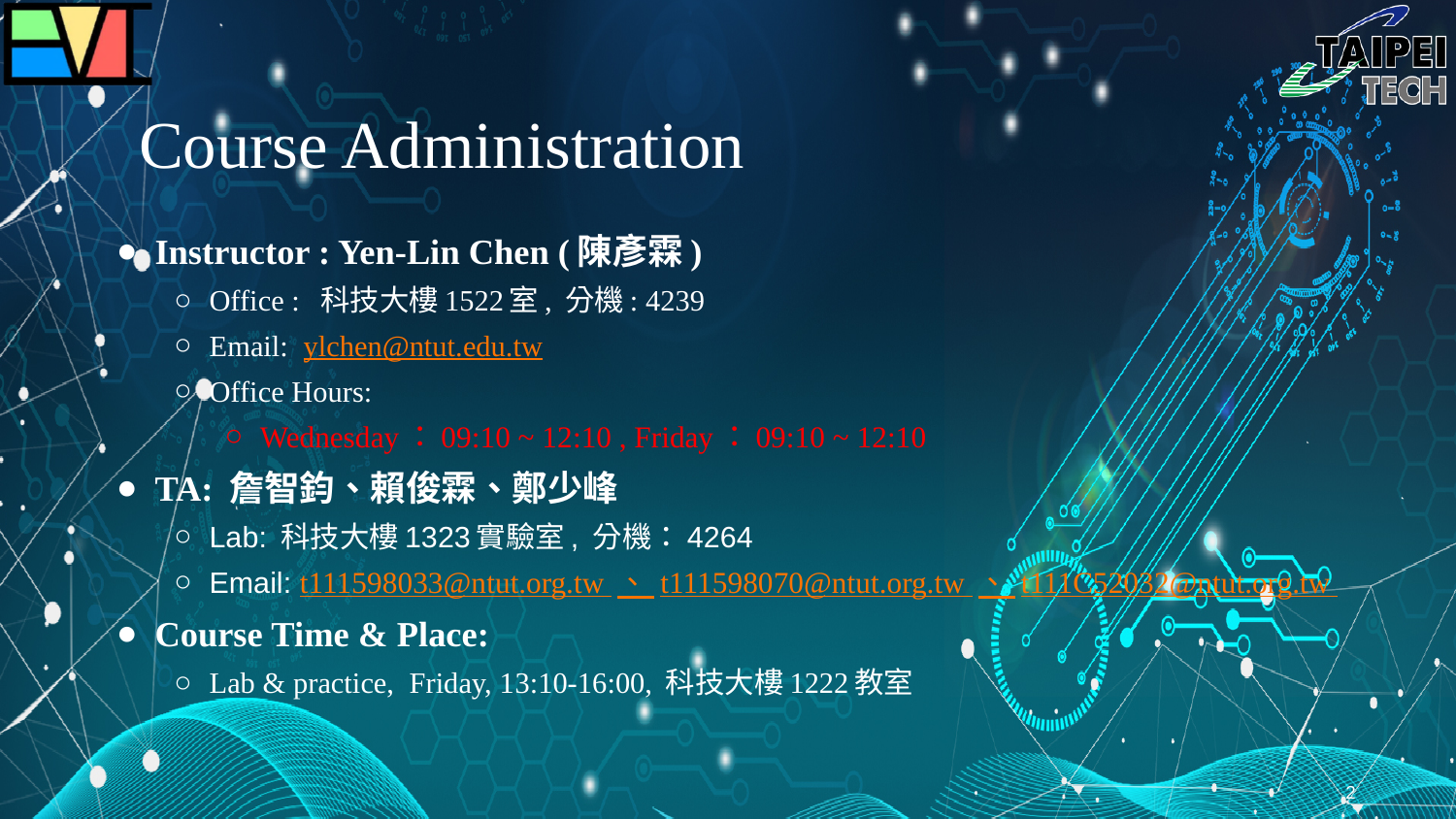

Course Administration
Instructor : Yen-Lin Chen (陳彥霖)
Office :  科技大樓1522室, 分機: 4239
Email:  ylchen@ntut.edu.tw
Office Hours:
Wednesday：09:10 ~ 12:10 , Friday：09:10 ~ 12:10
TA: 詹智鈞、賴俊霖、鄭少峰
Lab: 科技大樓1323實驗室, 分機：4264
Email: t111598033@ntut.org.tw 、 t111598070@ntut.org.tw 、 t111C52032@ntut.org.tw
Course Time & Place:
Lab & practice,  Friday, 13:10-16:00, 科技大樓1222教室
2